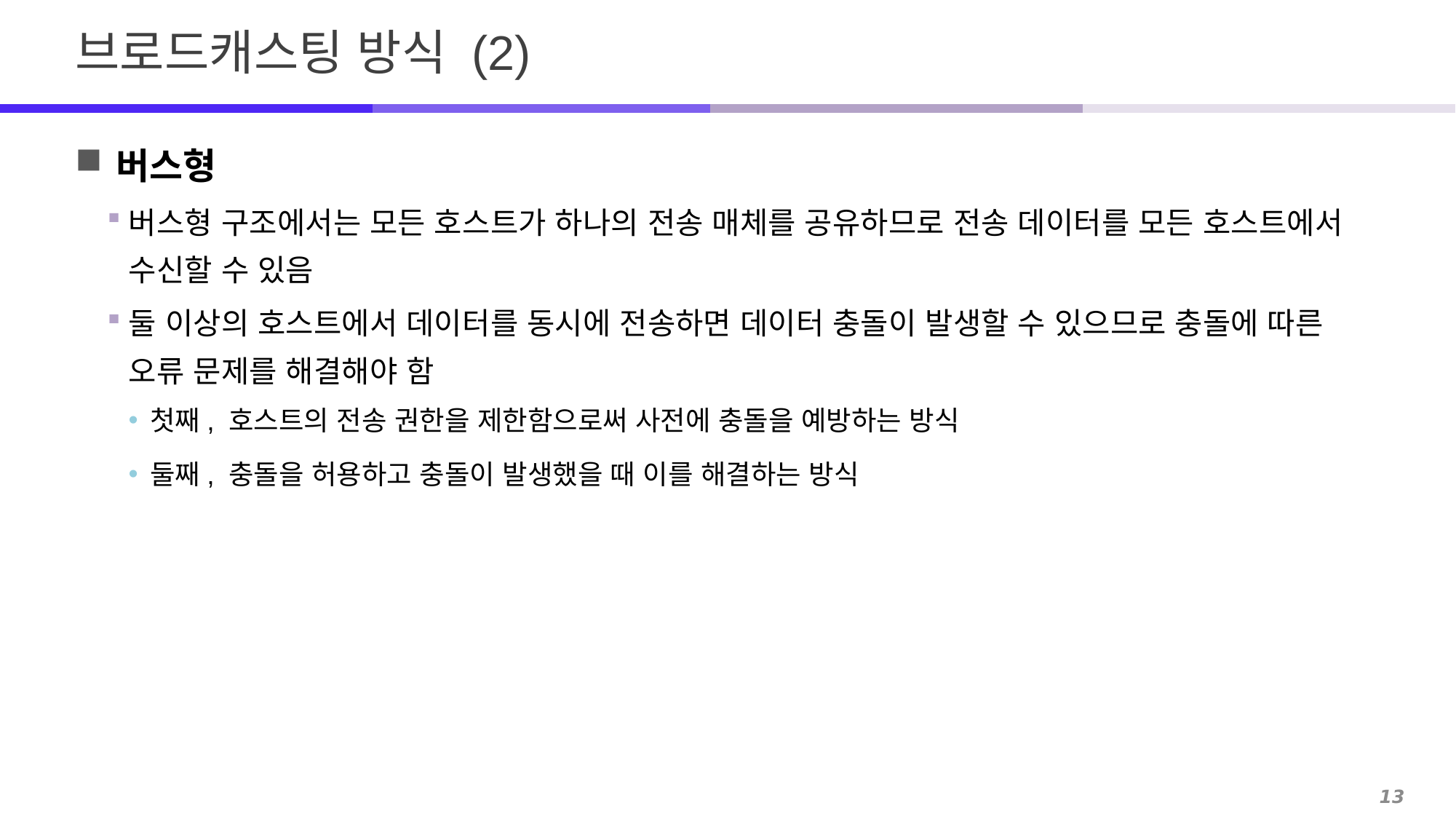

# 브로드캐스팅 방식 (2)
버스형
버스형 구조에서는 모든 호스트가 하나의 전송 매체를 공유하므로 전송 데이터를 모든 호스트에서 수신할 수 있음
둘 이상의 호스트에서 데이터를 동시에 전송하면 데이터 충돌이 발생할 수 있으므로 충돌에 따른 오류 문제를 해결해야 함
첫째, 호스트의 전송 권한을 제한함으로써 사전에 충돌을 예방하는 방식
둘째, 충돌을 허용하고 충돌이 발생했을 때 이를 해결하는 방식